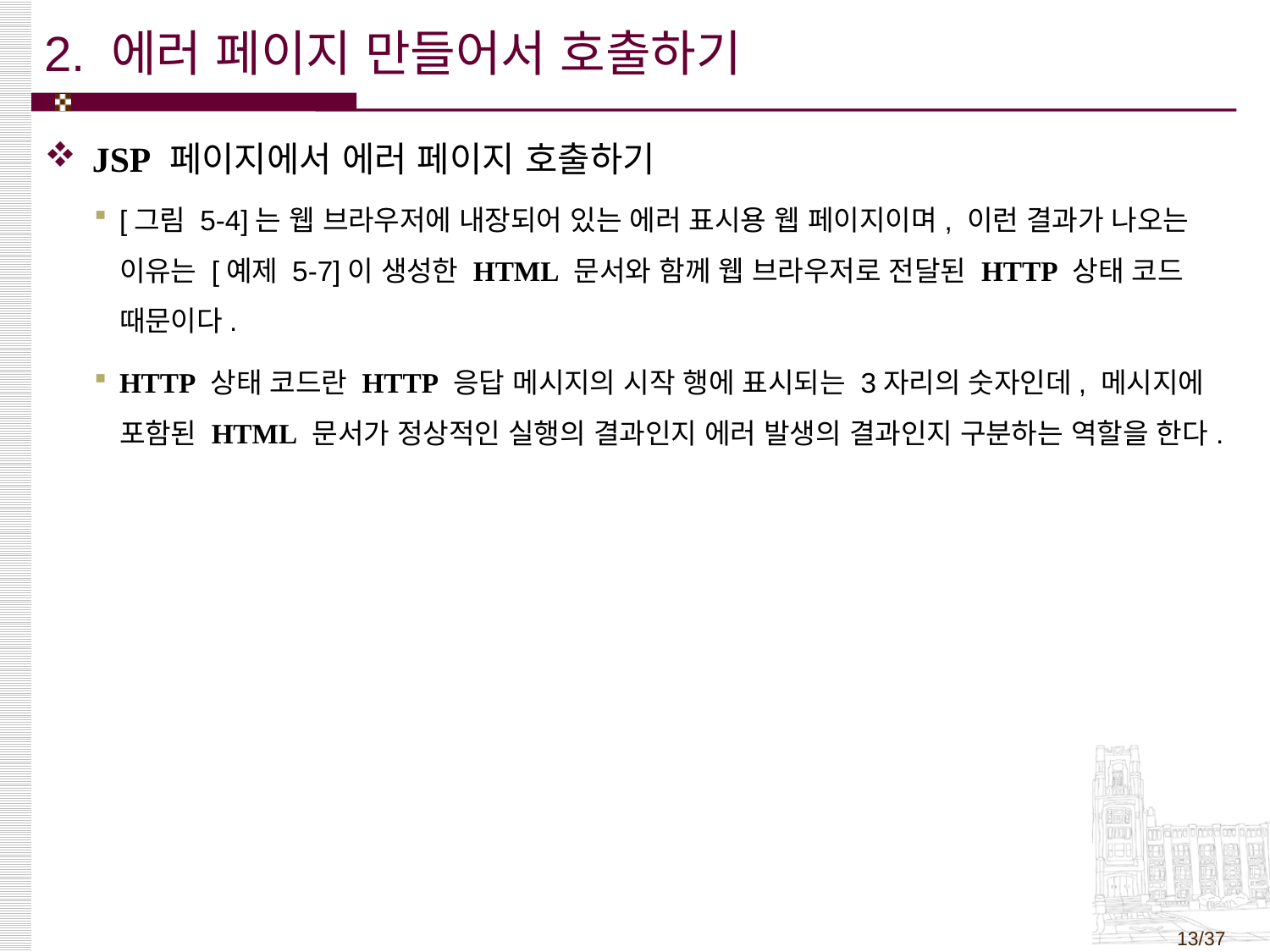

# 2. 에러 페이지 만들어서 호출하기
JSP 페이지에서 에러 페이지 호출하기
[그림 5-4]는 웹 브라우저에 내장되어 있는 에러 표시용 웹 페이지이며, 이런 결과가 나오는 이유는 [예제 5-7]이 생성한 HTML 문서와 함께 웹 브라우저로 전달된 HTTP 상태 코드 때문이다.
HTTP 상태 코드란 HTTP 응답 메시지의 시작 행에 표시되는 3자리의 숫자인데, 메시지에 포함된 HTML 문서가 정상적인 실행의 결과인지 에러 발생의 결과인지 구분하는 역할을 한다.